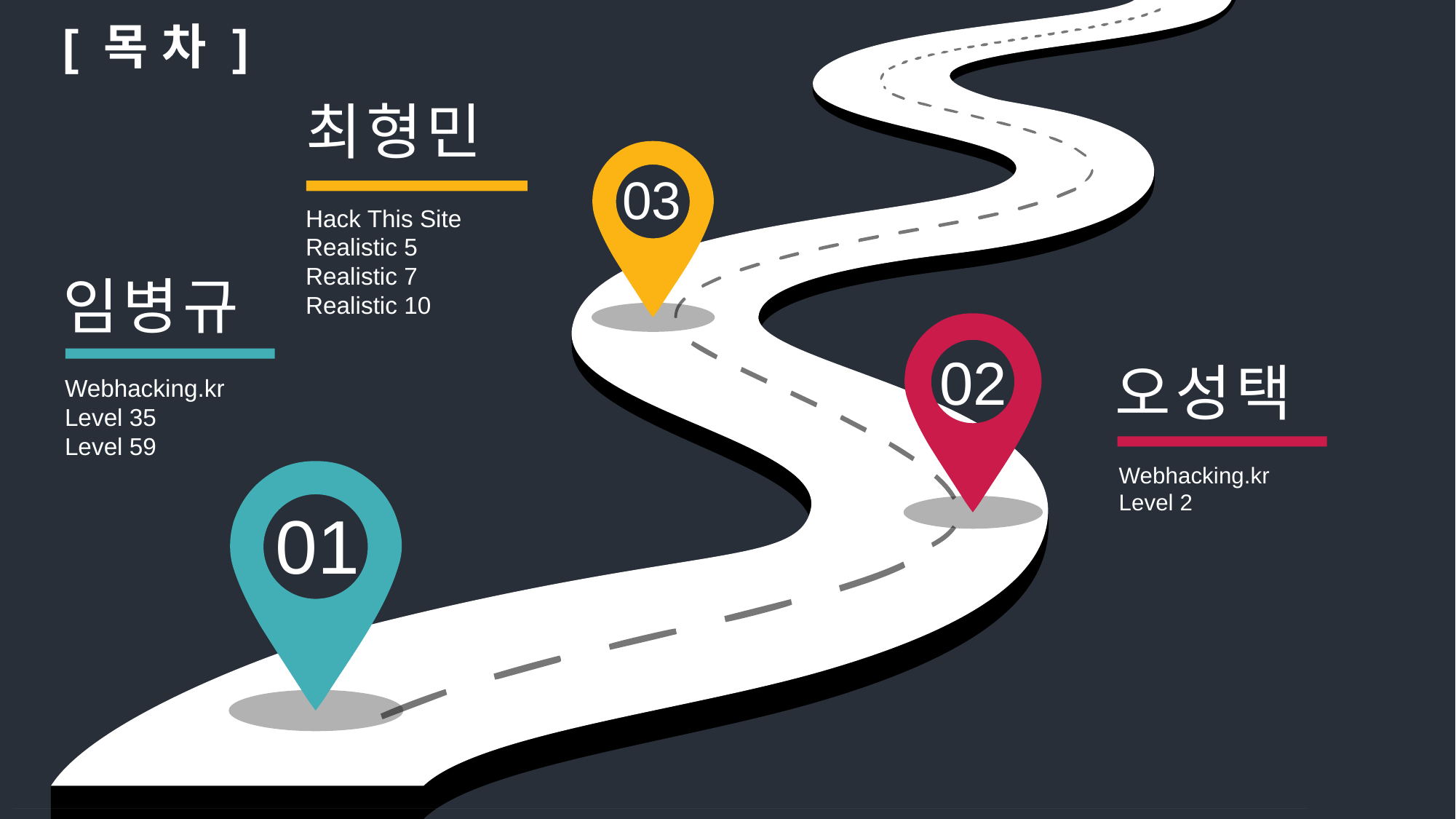

[ 목 차 ]
최형민

Hack This Site
Realistic 5
Realistic 7
Realistic 10

03
임병규

Webhacking.kr
Level 35
Level 59

02
오성택

Webhacking.kr
Level 2

01